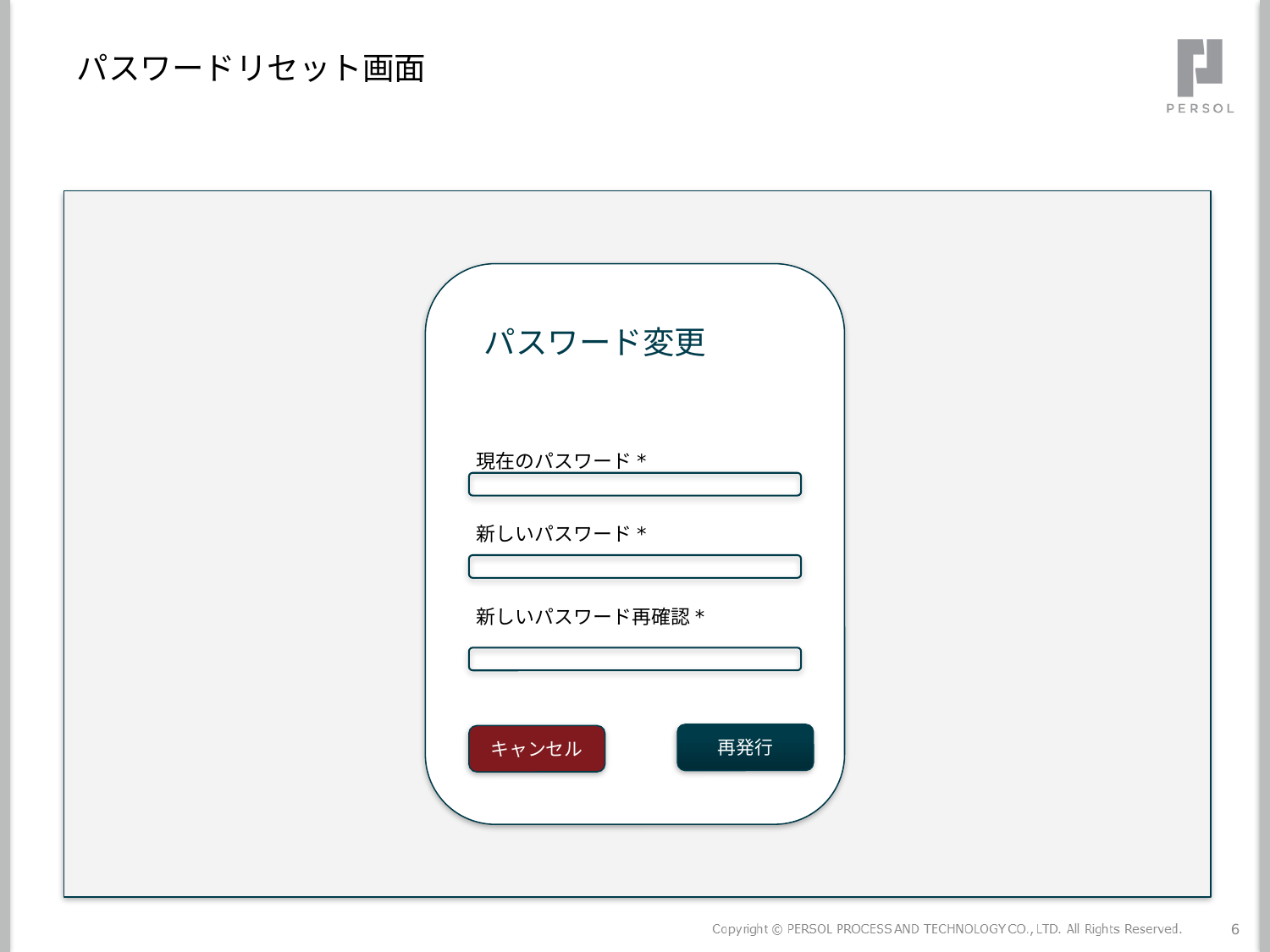

パスワードリセット画面

パスワード変更
現在のパスワード*

新しいパスワード*

新しいパスワード再確認*

再発行
キャンセル
6